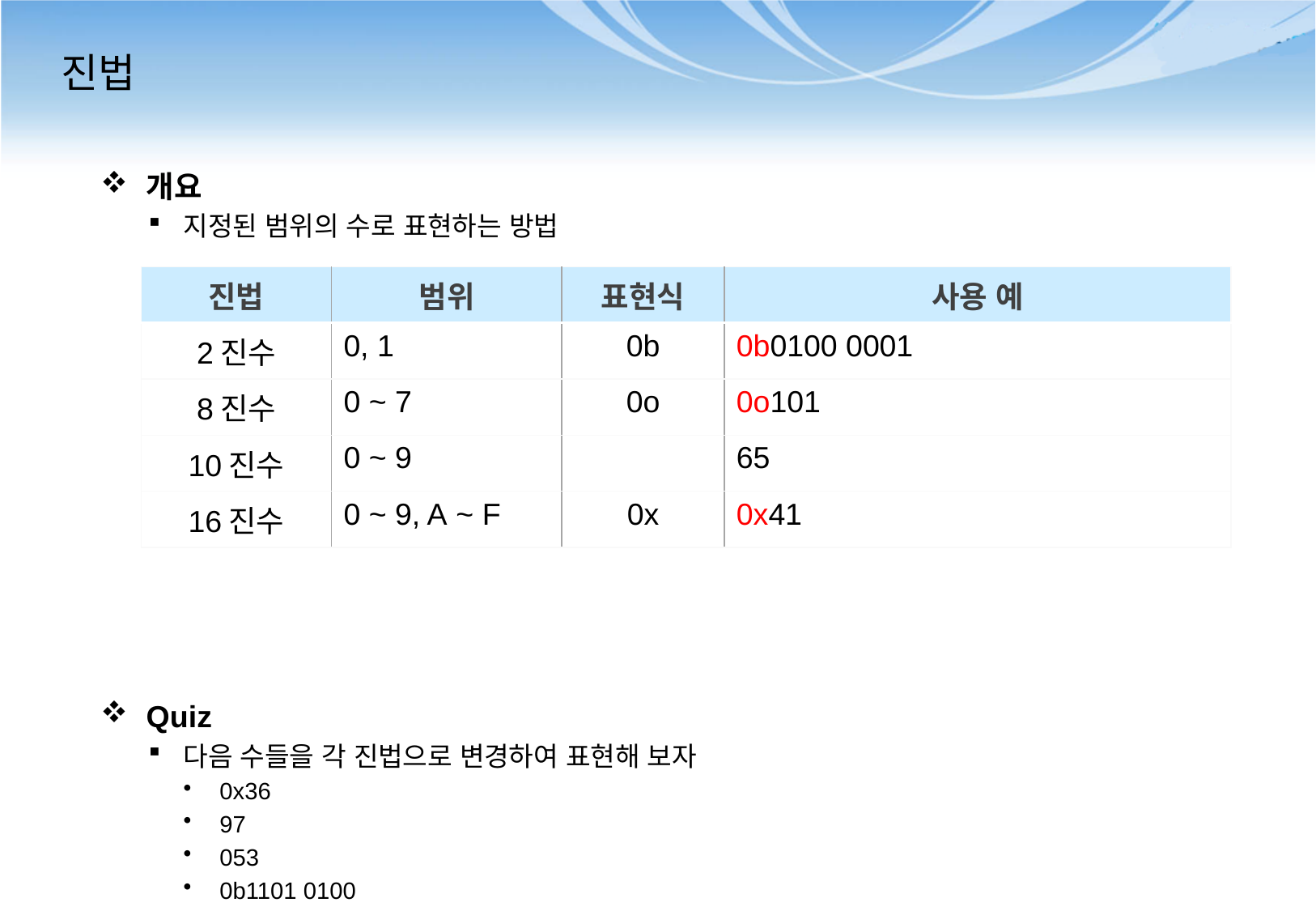

# 진법
개요
지정된 범위의 수로 표현하는 방법

Quiz
다음 수들을 각 진법으로 변경하여 표현해 보자
0x36
97
053
0b1101 0100
| 진법 | 범위 | 표현식 | 사용 예 |
| --- | --- | --- | --- |
| 2진수 | 0, 1 | 0b | 0b0100 0001 |
| 8진수 | 0 ~ 7 | 0o | 0o101 |
| 10진수 | 0 ~ 9 |  | 65 |
| 16진수 | 0 ~ 9, A ~ F | 0x | 0x41 |